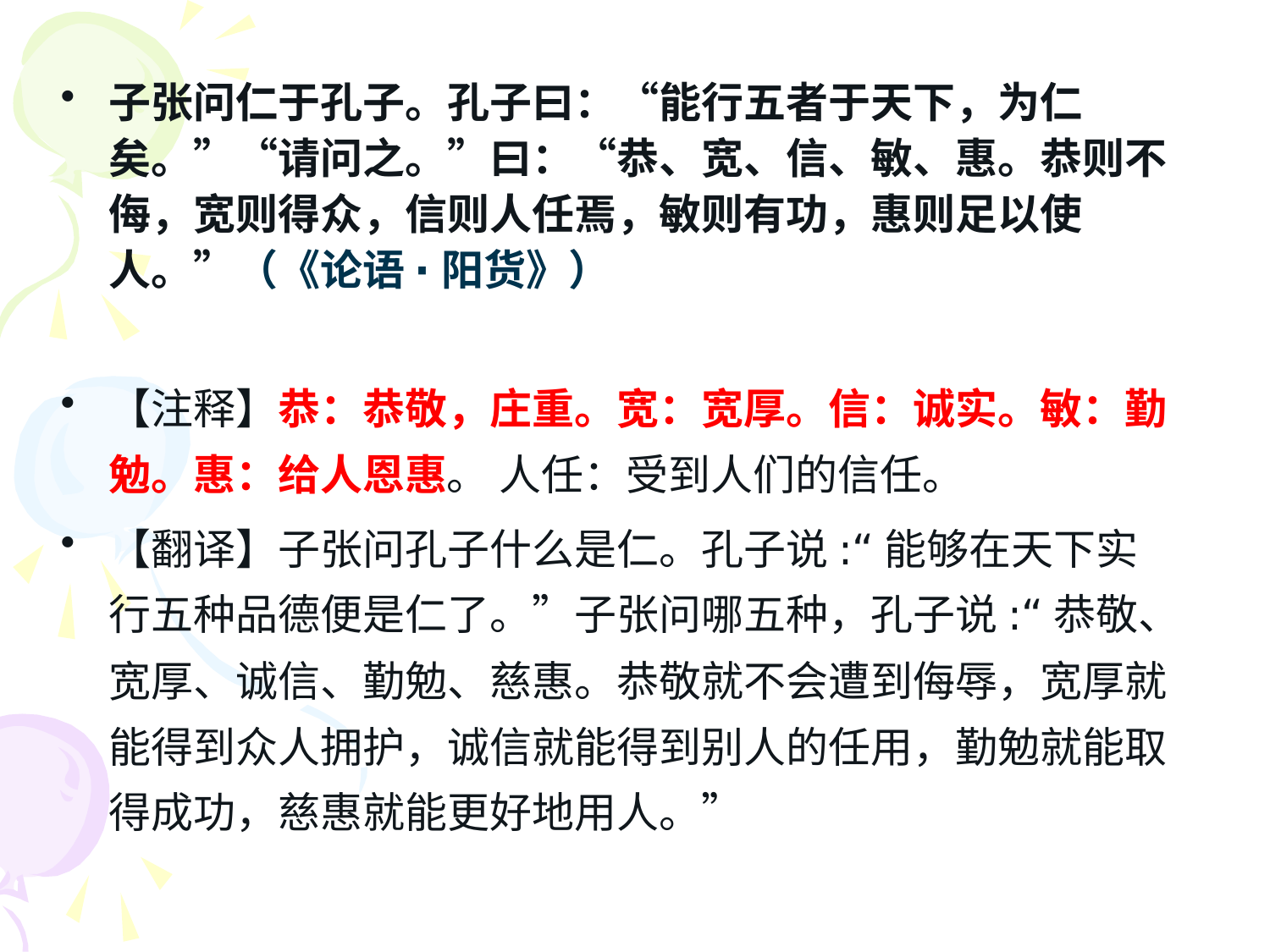

子张问仁于孔子。孔子曰：“能行五者于天下，为仁矣。”“请问之。”曰：“恭、宽、信、敏、惠。恭则不侮，宽则得众，信则人任焉，敏则有功，惠则足以使人。”（《论语·阳货》）

【注释】恭：恭敬，庄重。宽：宽厚。信：诚实。敏：勤勉。惠：给人恩惠。 人任：受到人们的信任。
【翻译】子张问孔子什么是仁。孔子说:“能够在天下实行五种品德便是仁了。”子张问哪五种，孔子说:“恭敬、宽厚、诚信、勤勉、慈惠。恭敬就不会遭到侮辱，宽厚就能得到众人拥护，诚信就能得到别人的任用，勤勉就能取得成功，慈惠就能更好地用人。”